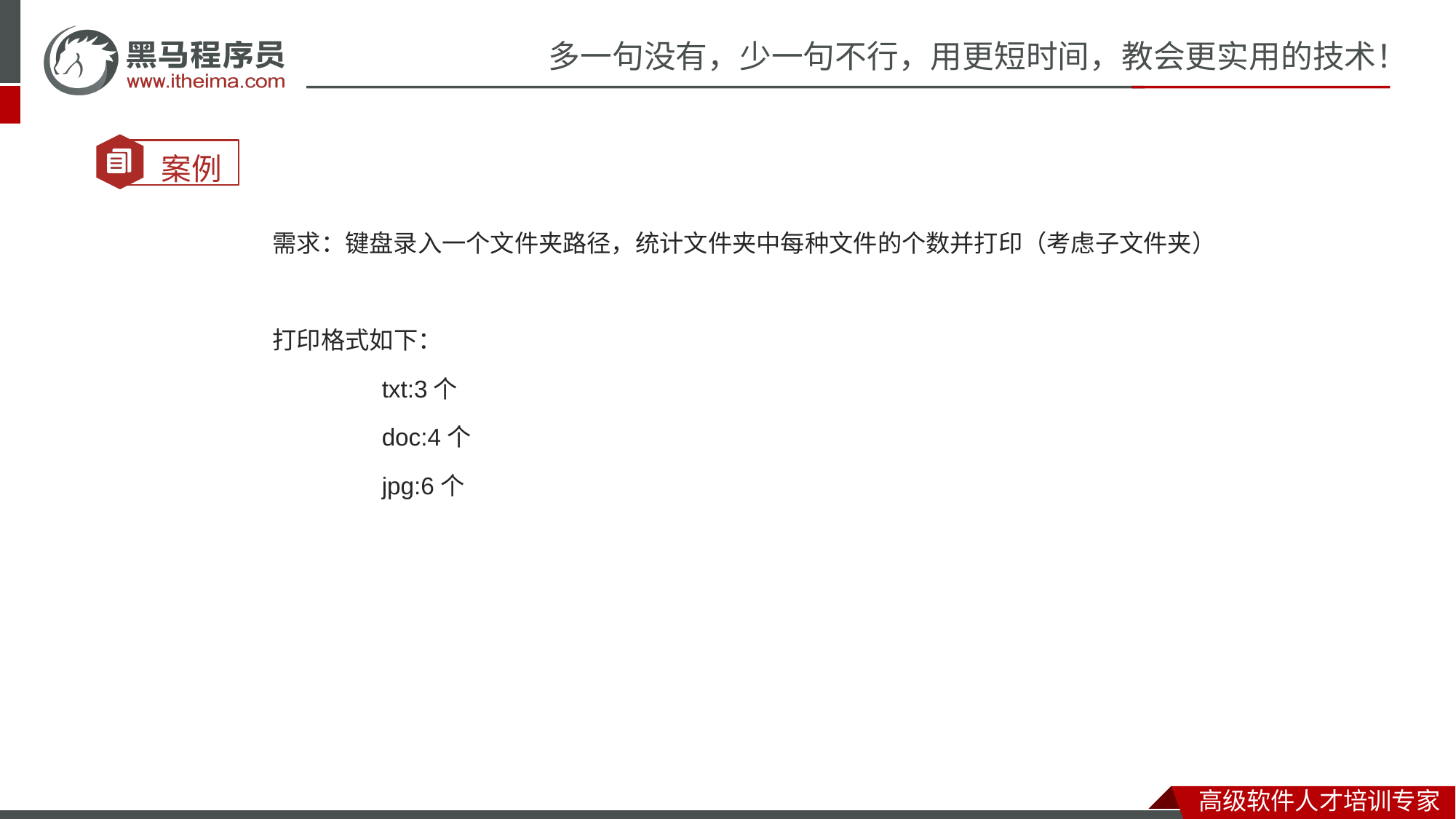

需求：键盘录入一个文件夹路径，统计文件夹中每种文件的个数并打印（考虑子文件夹）

打印格式如下：
	txt:3个
	doc:4个
	jpg:6个